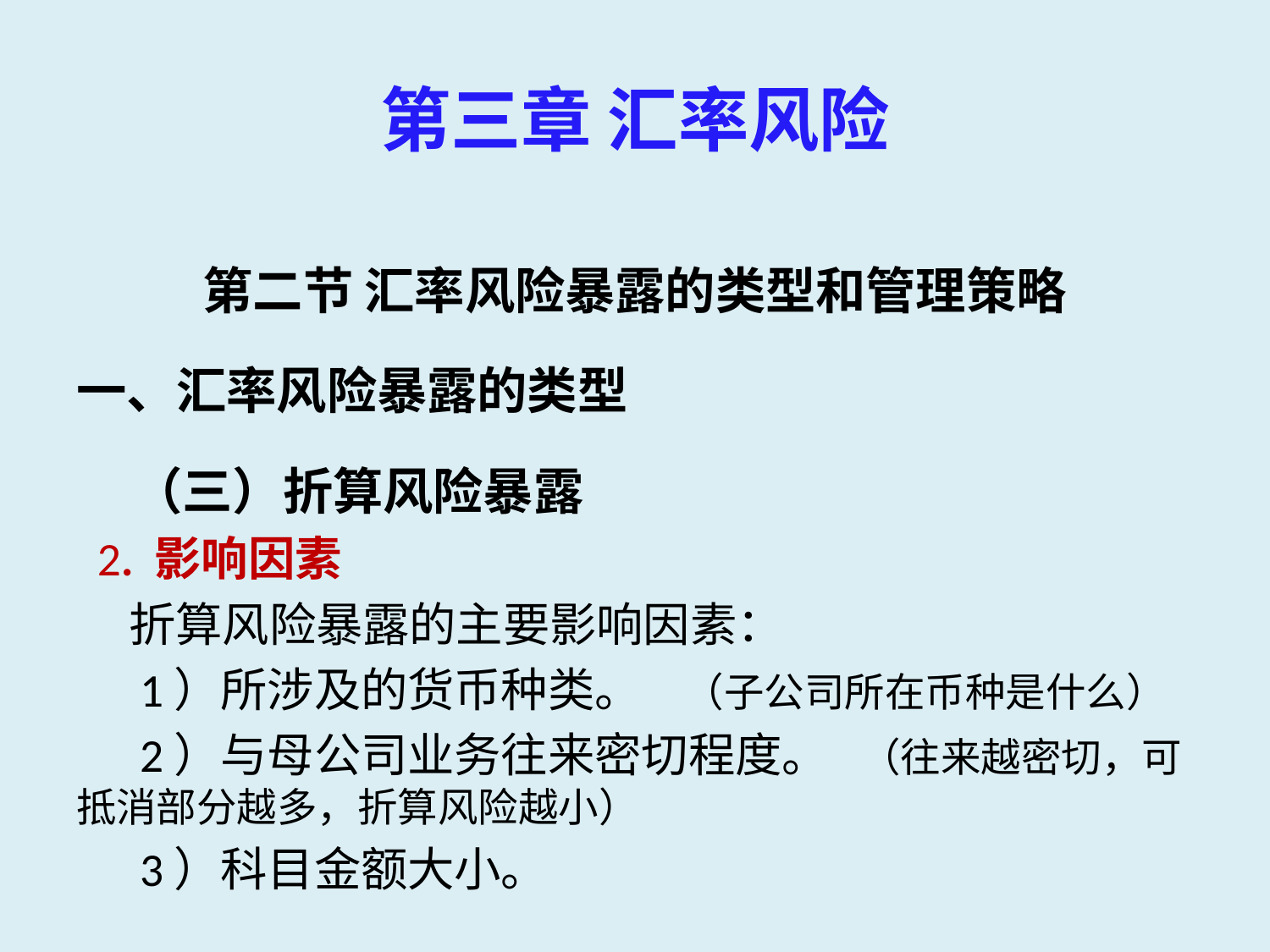

# 第三章 汇率风险
第二节 汇率风险暴露的类型和管理策略
一、汇率风险暴露的类型
    （三）折算风险暴露
  2. 影响因素
    折算风险暴露的主要影响因素：
      1）所涉及的货币种类。    （子公司所在币种是什么）
      2）与母公司业务往来密切程度。   （往来越密切，可抵消部分越多，折算风险越小）
      3）科目金额大小。